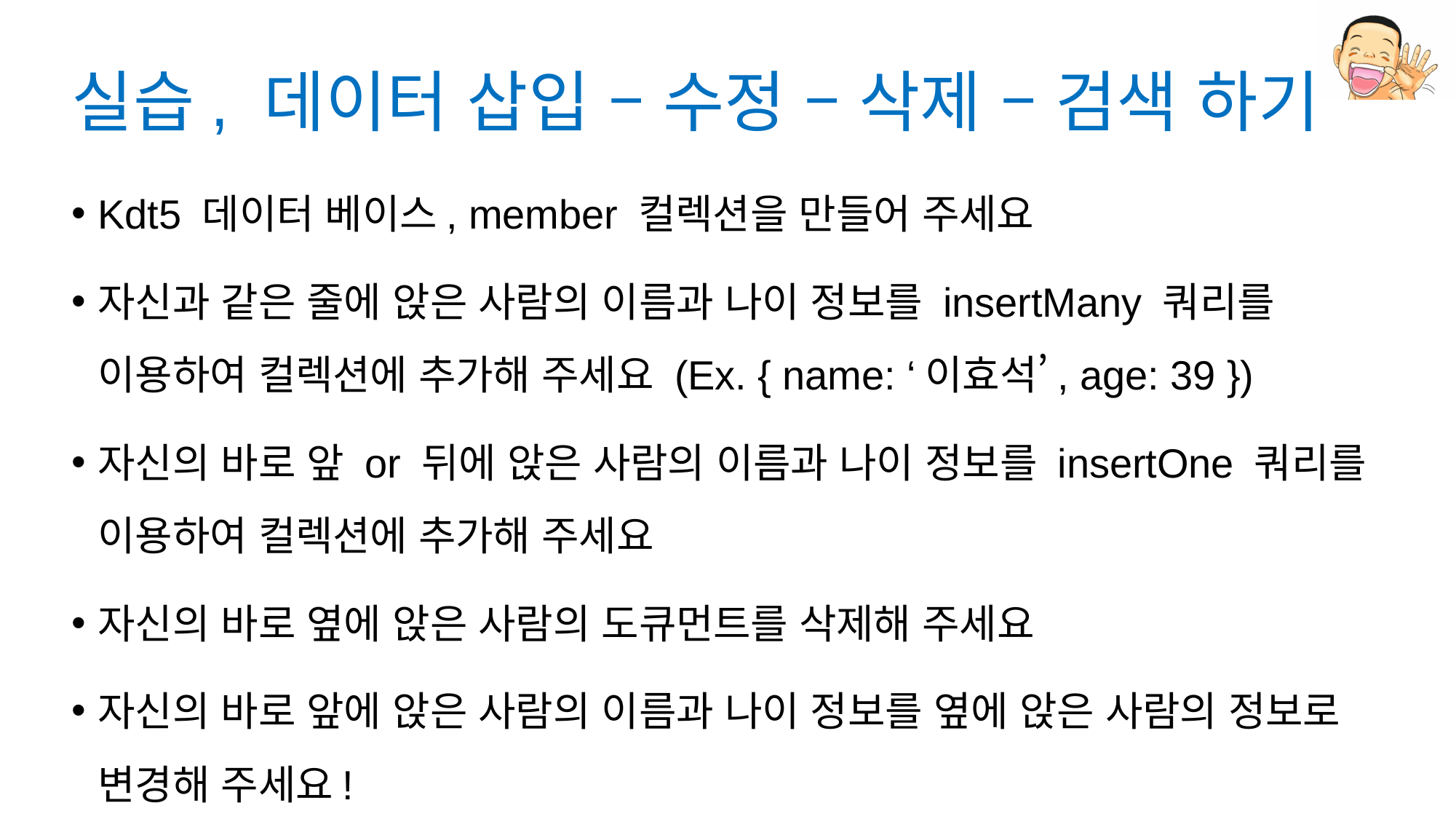

# 실습, 데이터 삽입 – 수정 – 삭제 – 검색 하기
Kdt5 데이터 베이스, member 컬렉션을 만들어 주세요
자신과 같은 줄에 앉은 사람의 이름과 나이 정보를 insertMany 쿼리를 이용하여 컬렉션에 추가해 주세요 (Ex. { name: ‘이효석’, age: 39 })
자신의 바로 앞 or 뒤에 앉은 사람의 이름과 나이 정보를 insertOne 쿼리를 이용하여 컬렉션에 추가해 주세요
자신의 바로 옆에 앉은 사람의 도큐먼트를 삭제해 주세요
자신의 바로 앞에 앉은 사람의 이름과 나이 정보를 옆에 앉은 사람의 정보로 변경해 주세요!